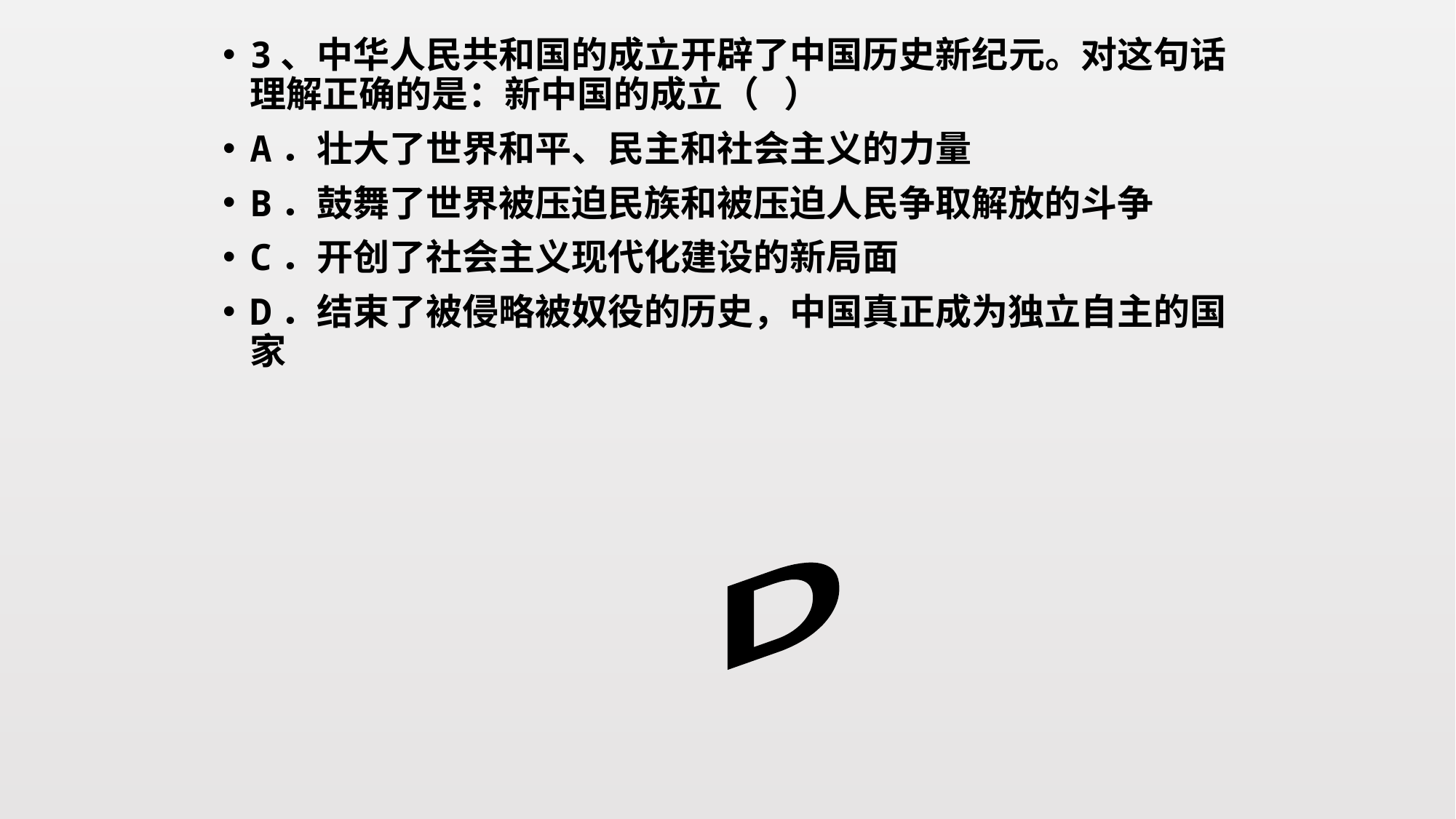

3、中华人民共和国的成立开辟了中国历史新纪元。对这句话理解正确的是：新中国的成立（   ）
A．壮大了世界和平、民主和社会主义的力量
B．鼓舞了世界被压迫民族和被压迫人民争取解放的斗争
C．开创了社会主义现代化建设的新局面
D．结束了被侵略被奴役的历史，中国真正成为独立自主的国家
D